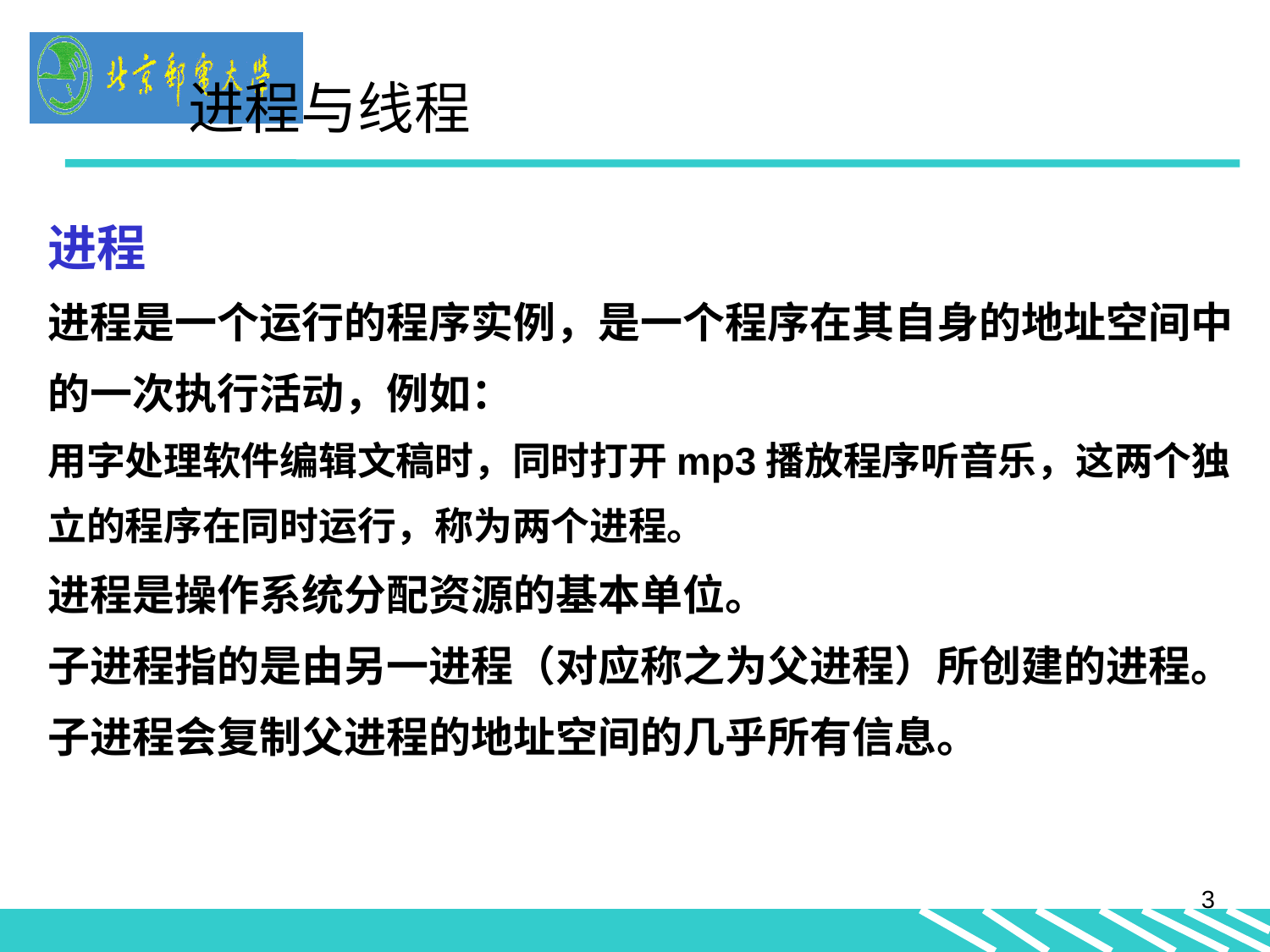

进程与线程
进程
进程是一个运行的程序实例，是一个程序在其自身的地址空间中的一次执行活动，例如：
用字处理软件编辑文稿时，同时打开mp3播放程序听音乐，这两个独立的程序在同时运行，称为两个进程。
进程是操作系统分配资源的基本单位。
子进程指的是由另一进程（对应称之为父进程）所创建的进程。子进程会复制父进程的地址空间的几乎所有信息。

3